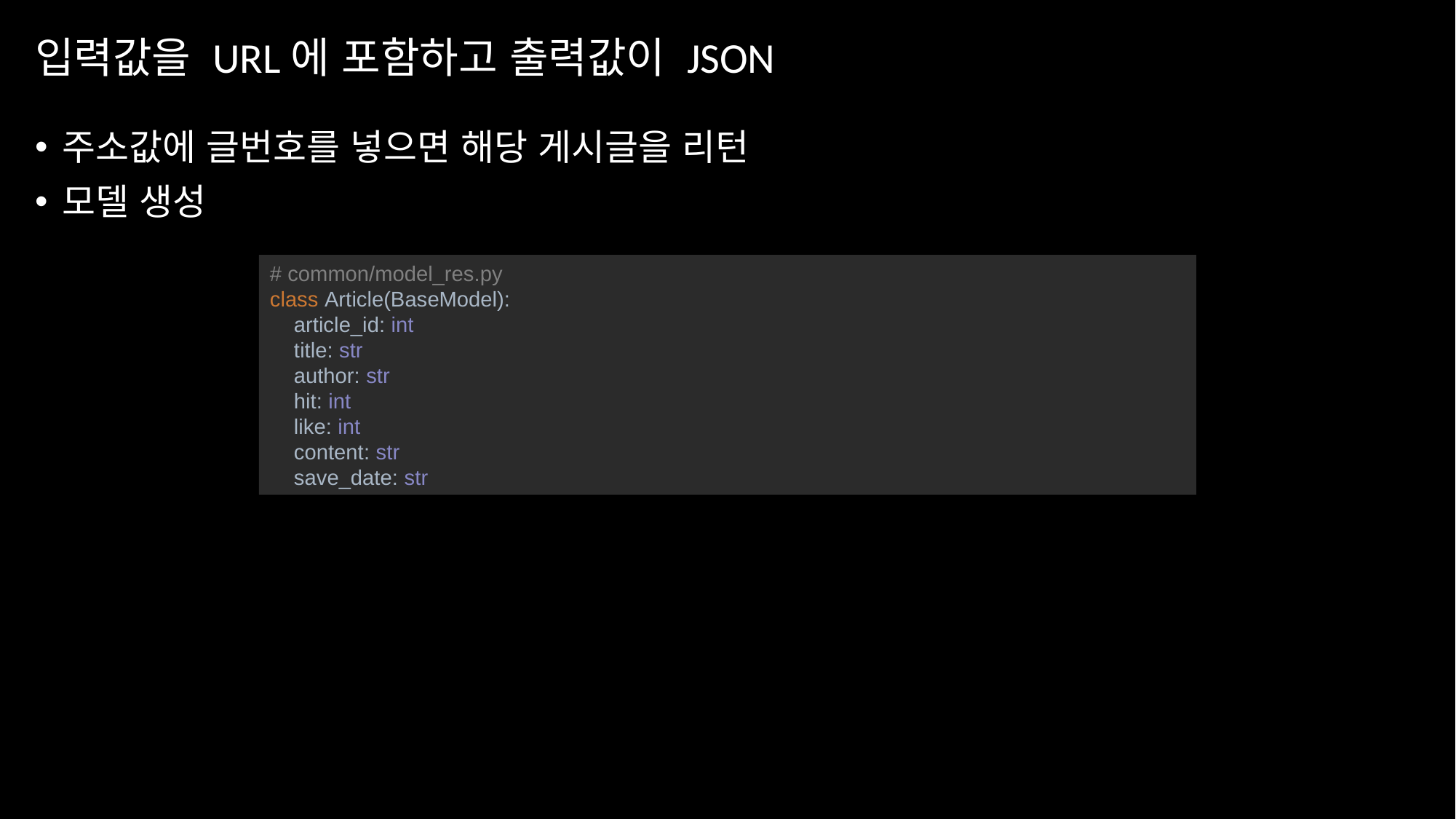

# 입력값을 URL에 포함하고 출력값이 JSON
주소값에 글번호를 넣으면 해당 게시글을 리턴
모델 생성
# common/model_res.py class Article(BaseModel): article_id: int title: str author: str hit: int like: int content: str save_date: str